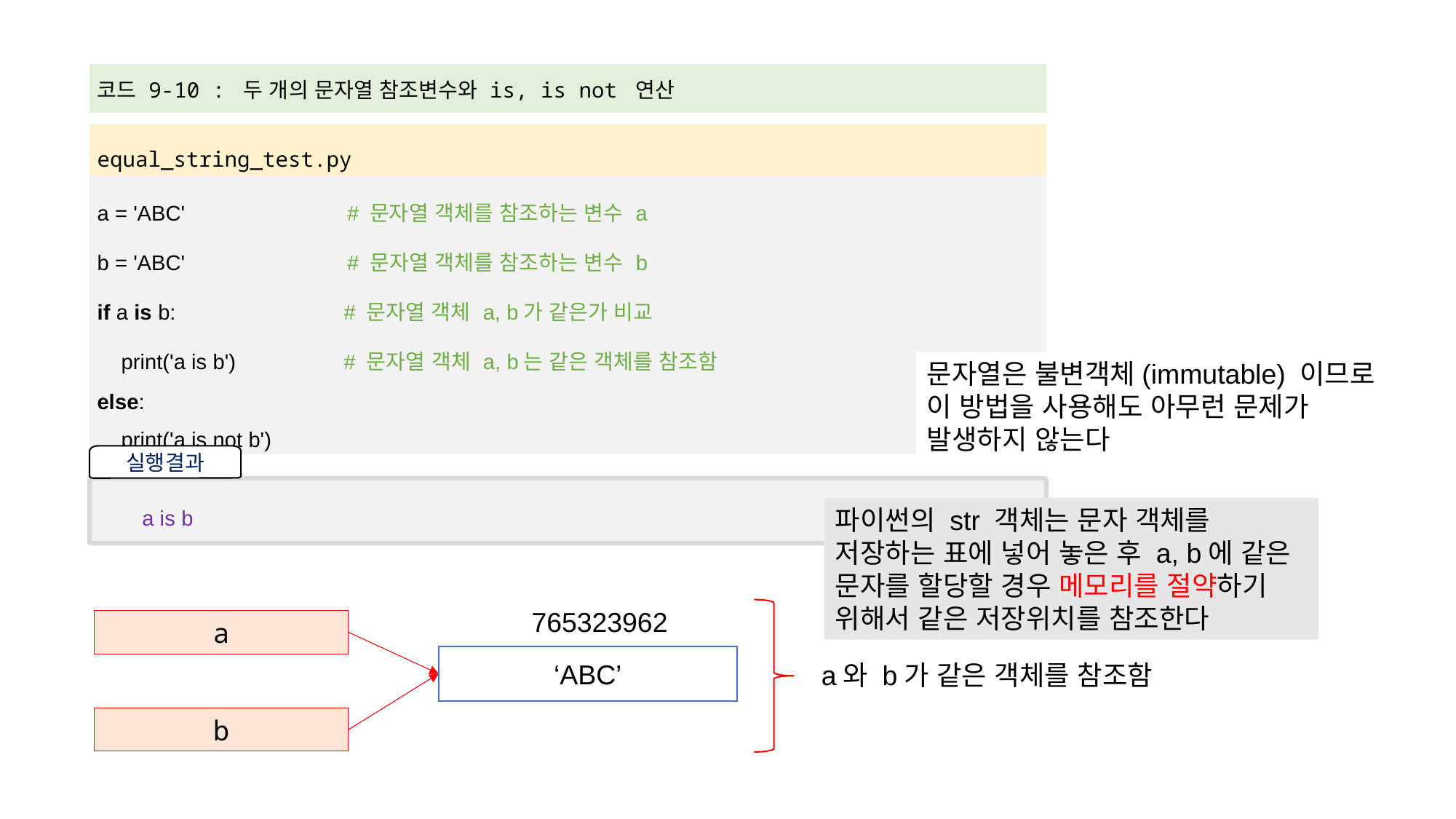

| 코드 9-10 : 두 개의 문자열 참조변수와 is, is not 연산 |
| --- |
|  |
| equal\_string\_test.py |
| a = 'ABC' # 문자열 객체를 참조하는 변수 a b = 'ABC' # 문자열 객체를 참조하는 변수 b if a is b: # 문자열 객체 a, b가 같은가 비교 print('a is b') # 문자열 객체 a, b는 같은 객체를 참조함 else: print('a is not b') |
문자열은 불변객체(immutable) 이므로
이 방법을 사용해도 아무런 문제가
발생하지 않는다
실행결과

a is b
파이썬의 str 객체는 문자 객체를 저장하는 표에 넣어 놓은 후 a, b에 같은 문자를 할당할 경우 메모리를 절약하기 위해서 같은 저장위치를 참조한다
765323962

a
‘ABC’
a와 b가 같은 객체를 참조함
b